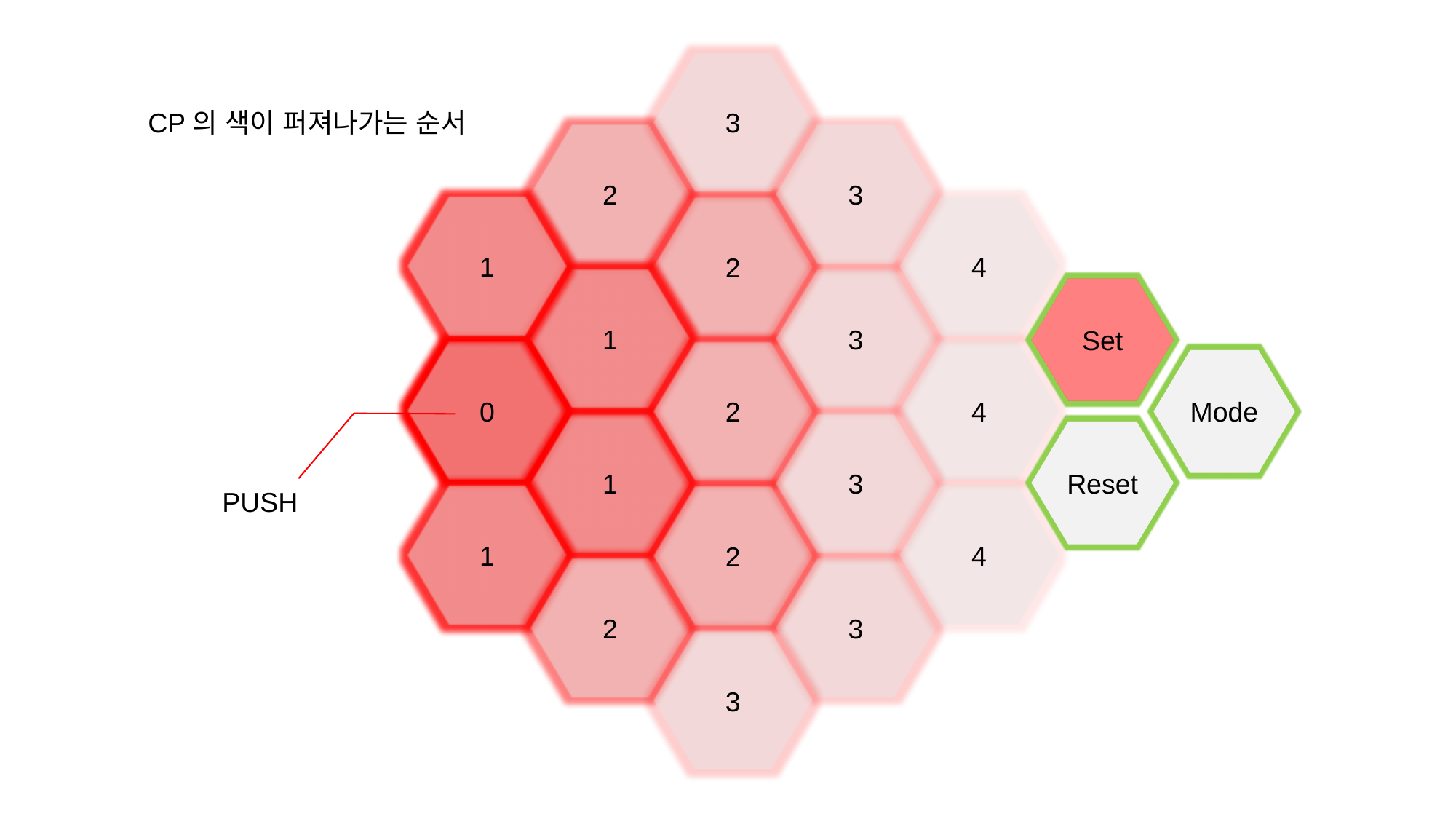

3
CP의 색이 퍼져나가는 순서
2
3
1
4
2
1
3
Set
0
4
2
Mode
1
3
Reset
PUSH
1
4
2
2
3
3